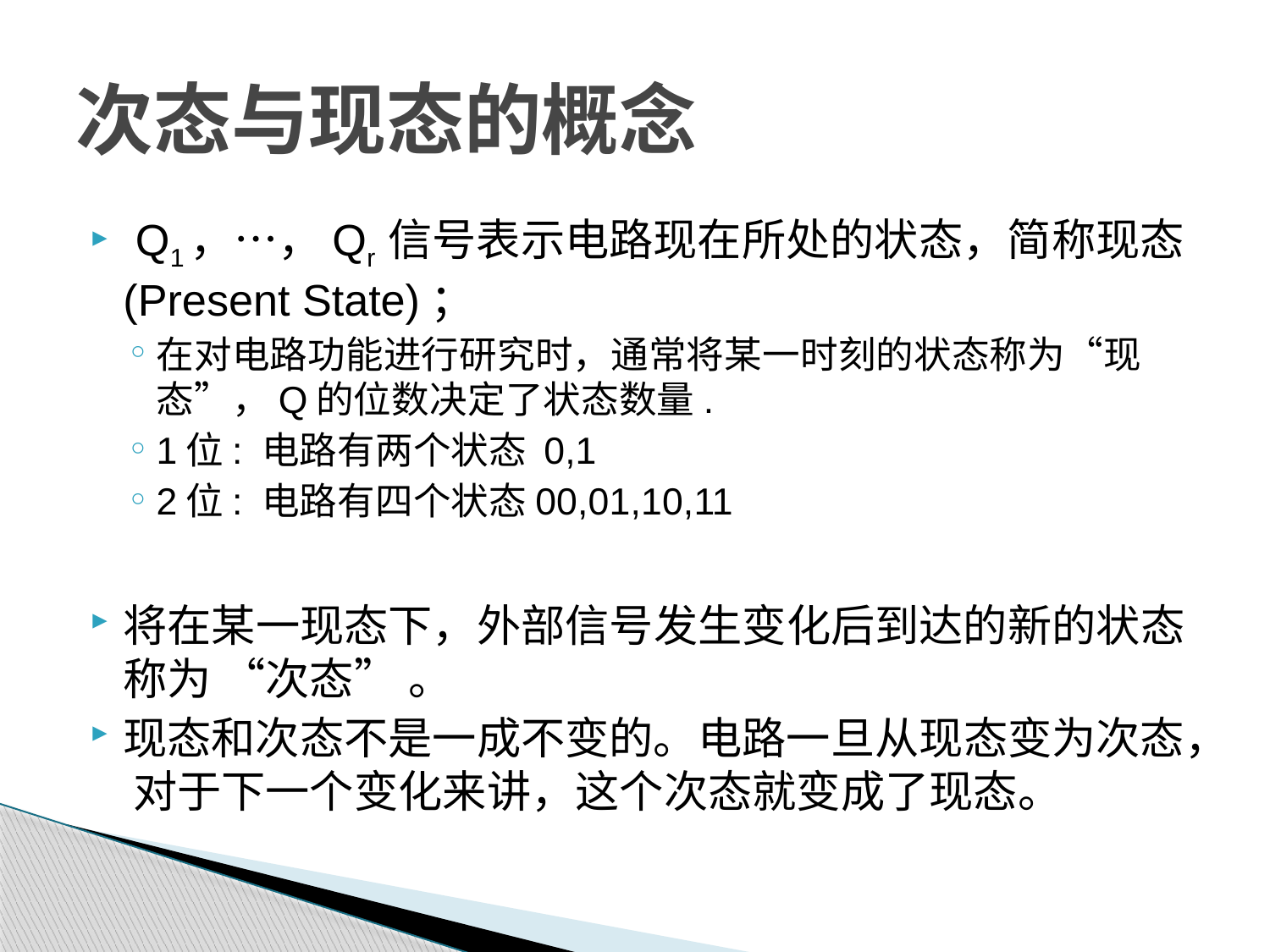

# 次态与现态的概念
 Q1，…，Qr 信号表示电路现在所处的状态，简称现态(Present State)；
在对电路功能进行研究时，通常将某一时刻的状态称为“现态”，Q的位数决定了状态数量.
1位: 电路有两个状态 0,1
2位: 电路有四个状态00,01,10,11

将在某一现态下，外部信号发生变化后到达的新的状态称为 “次态” 。
现态和次态不是一成不变的。电路一旦从现态变为次态， 对于下一个变化来讲，这个次态就变成了现态。